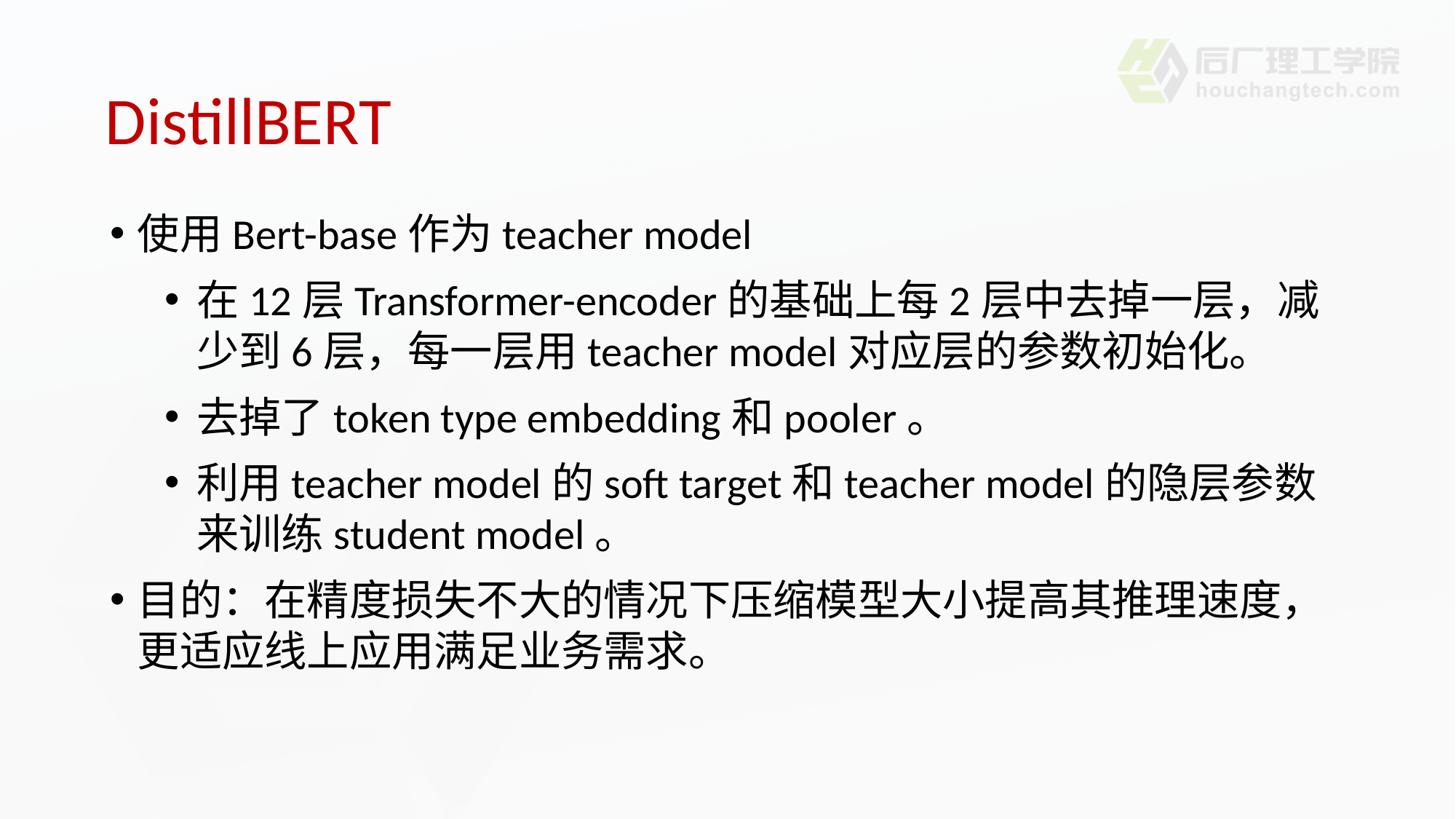

# DistillBERT
使用Bert-base作为teacher model
在12层Transformer-encoder的基础上每2层中去掉一层，减少到6层，每一层用teacher model对应层的参数初始化。
去掉了token type embedding和pooler。
利用teacher model的soft target和teacher model的隐层参数来训练student model。
目的：在精度损失不大的情况下压缩模型大小提高其推理速度，更适应线上应用满足业务需求。